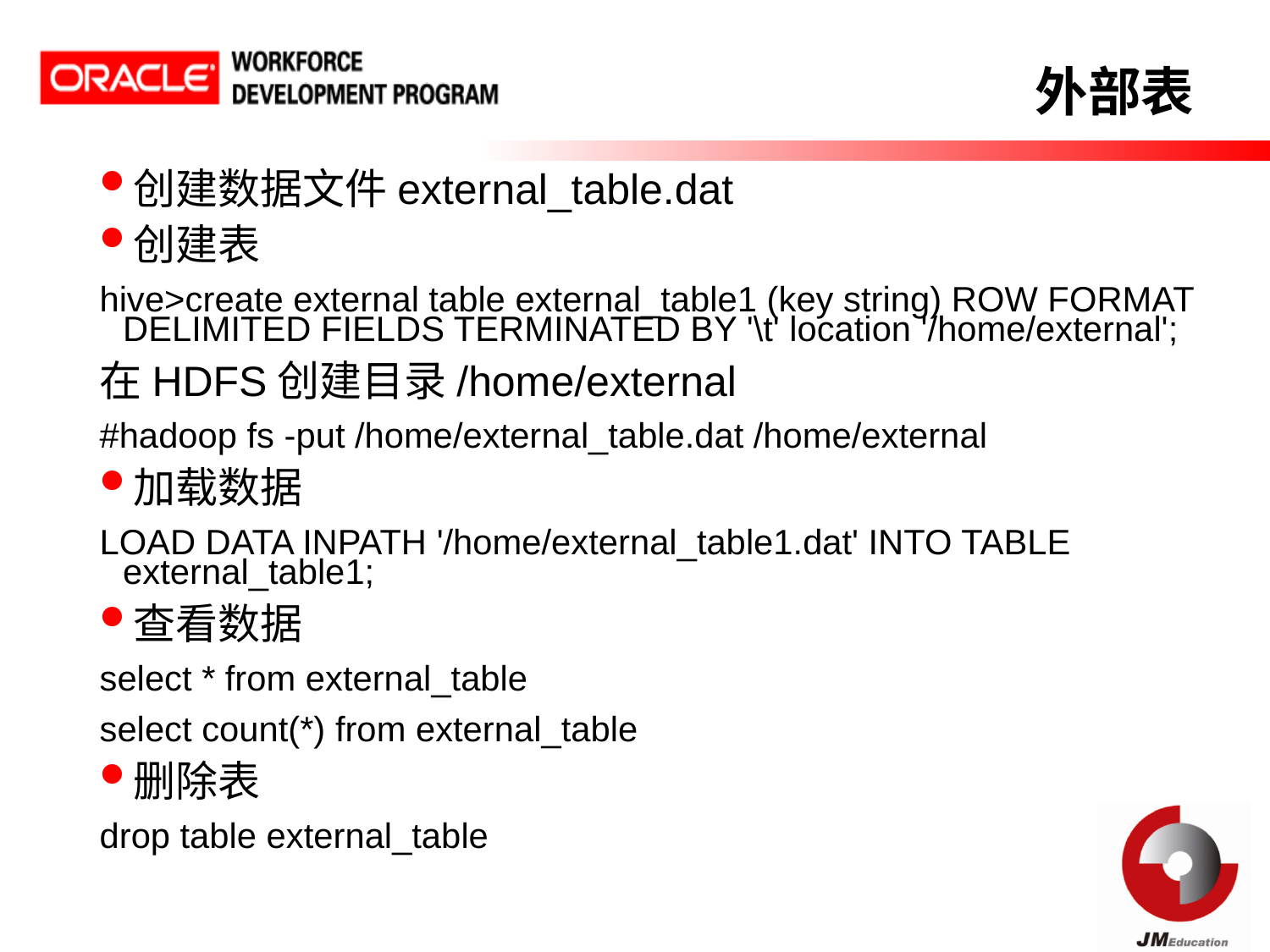

外部表
创建数据文件external_table.dat
创建表
hive>create external table external_table1 (key string) ROW FORMAT DELIMITED FIELDS TERMINATED BY '\t' location '/home/external';
在HDFS创建目录/home/external
#hadoop fs -put /home/external_table.dat /home/external
加载数据
LOAD DATA INPATH '/home/external_table1.dat' INTO TABLE external_table1;
查看数据
select * from external_table
select count(*) from external_table
删除表
drop table external_table